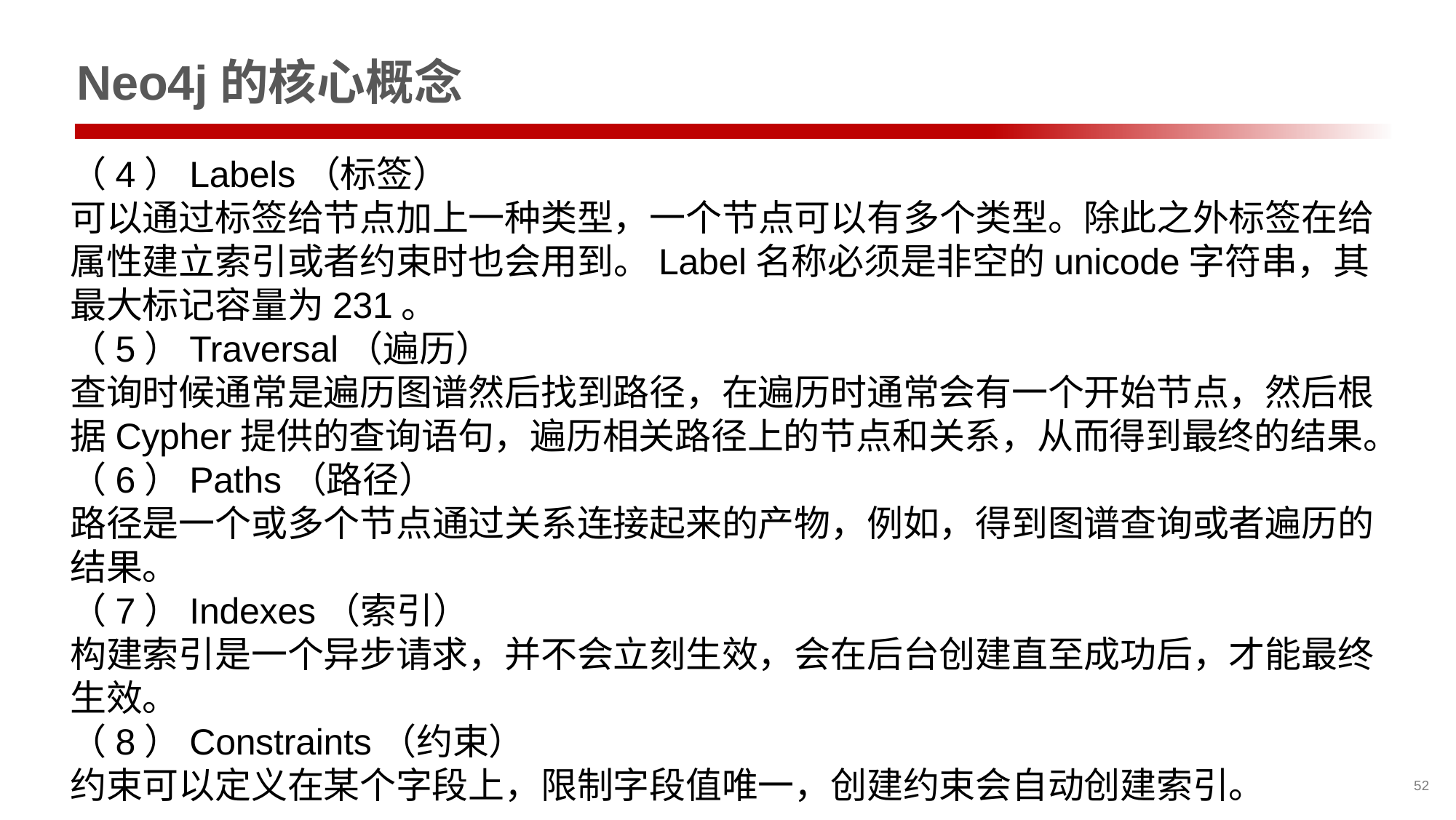

# Neo4j的核心概念

（4）Labels（标签）
可以通过标签给节点加上一种类型，一个节点可以有多个类型。除此之外标签在给属性建立索引或者约束时也会用到。Label名称必须是非空的unicode字符串，其最大标记容量为231。
（5）Traversal（遍历）
查询时候通常是遍历图谱然后找到路径，在遍历时通常会有一个开始节点，然后根据Cypher提供的查询语句，遍历相关路径上的节点和关系，从而得到最终的结果。
（6）Paths（路径）
路径是一个或多个节点通过关系连接起来的产物，例如，得到图谱查询或者遍历的结果。
（7）Indexes（索引）
构建索引是一个异步请求，并不会立刻生效，会在后台创建直至成功后，才能最终生效。
（8）Constraints（约束）
约束可以定义在某个字段上，限制字段值唯一，创建约束会自动创建索引。

52